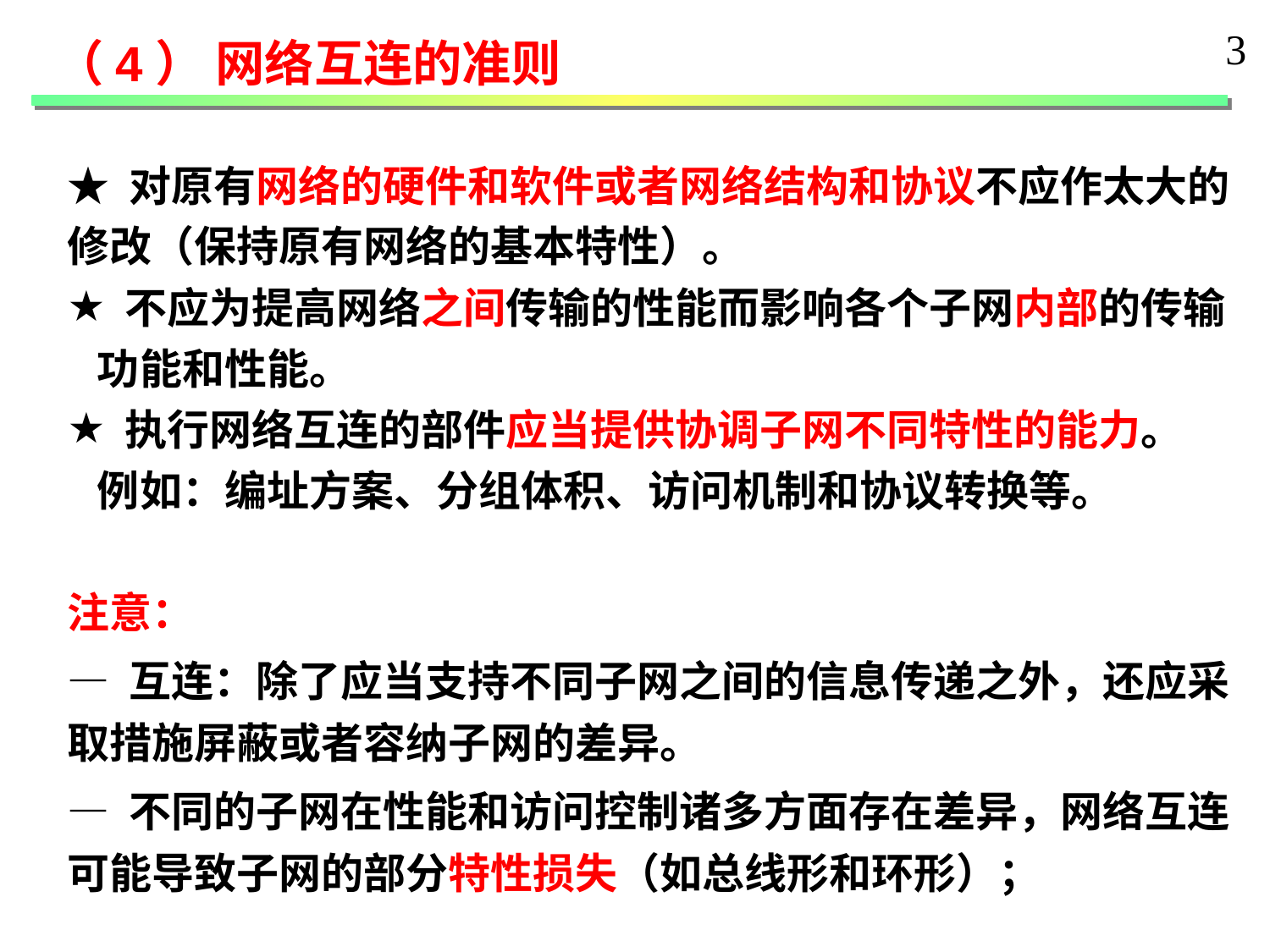

3
（4） 网络互连的准则

★ 对原有网络的硬件和软件或者网络结构和协议不应作太大的修改（保持原有网络的基本特性）。
 不应为提高网络之间传输的性能而影响各个子网内部的传输功能和性能。
 执行网络互连的部件应当提供协调子网不同特性的能力。  例如：编址方案、分组体积、访问机制和协议转换等。

注意：
— 互连：除了应当支持不同子网之间的信息传递之外，还应采取措施屏蔽或者容纳子网的差异。
— 不同的子网在性能和访问控制诸多方面存在差异，网络互连可能导致子网的部分特性损失（如总线形和环形）；